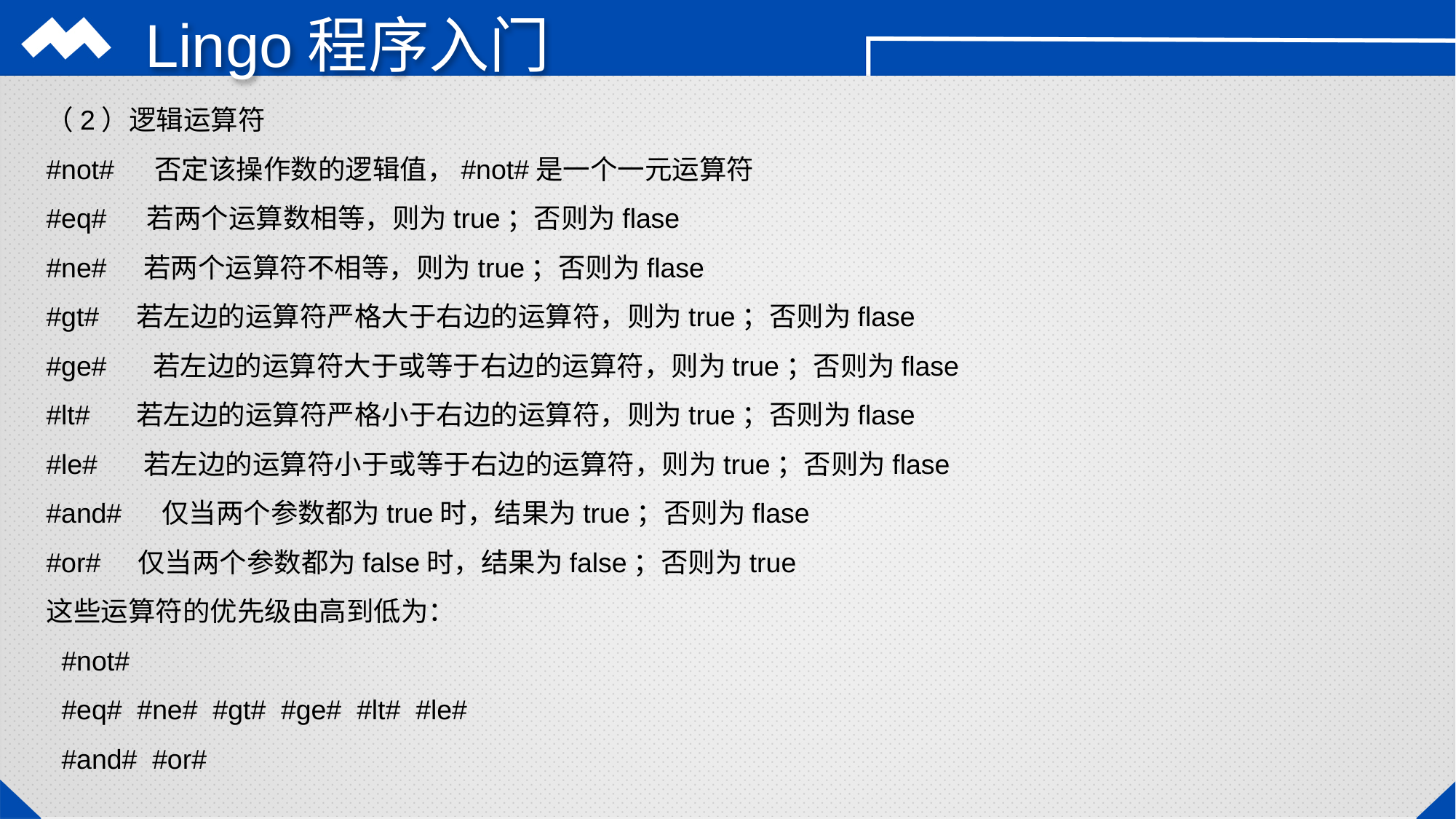

# Lingo程序入门
（2）逻辑运算符
#not#　 否定该操作数的逻辑值，#not#是一个一元运算符
#eq#　 若两个运算数相等，则为true；否则为flase
#ne#    若两个运算符不相等，则为true；否则为flase
#gt#    若左边的运算符严格大于右边的运算符，则为true；否则为flase
#ge#　  若左边的运算符大于或等于右边的运算符，则为true；否则为flase
#lt#　  若左边的运算符严格小于右边的运算符，则为true；否则为flase
#le#　  若左边的运算符小于或等于右边的运算符，则为true；否则为flase
#and#　 仅当两个参数都为true时，结果为true；否则为flase
#or#    仅当两个参数都为false时，结果为false；否则为true
这些运算符的优先级由高到低为：
  #not#
  #eq#  #ne#  #gt#  #ge#  #lt#  #le#
  #and#  #or#